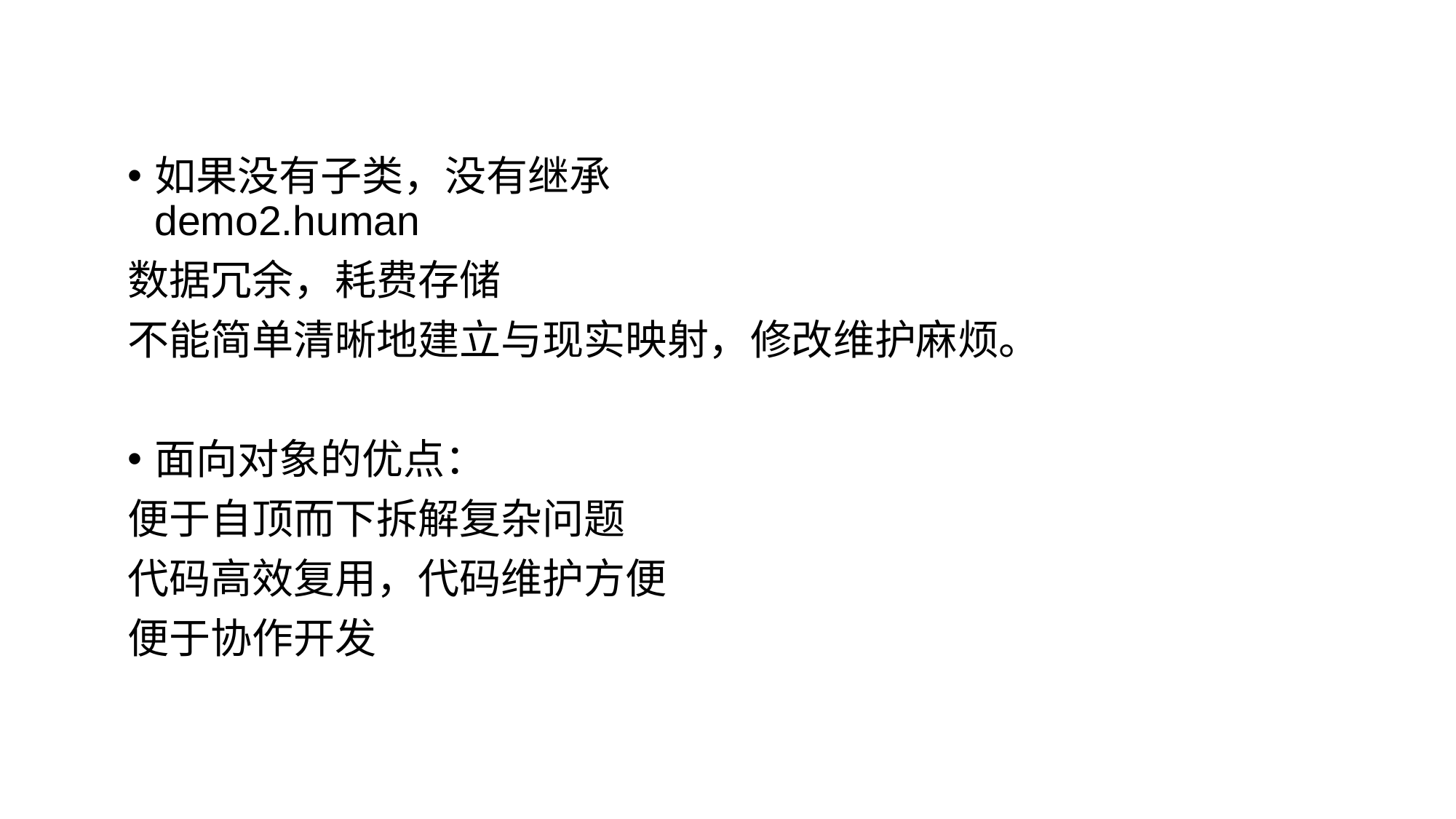

如果没有子类，没有继承
demo2.human
数据冗余，耗费存储
不能简单清晰地建立与现实映射，修改维护麻烦。

面向对象的优点：
便于自顶而下拆解复杂问题
代码高效复用，代码维护方便
便于协作开发